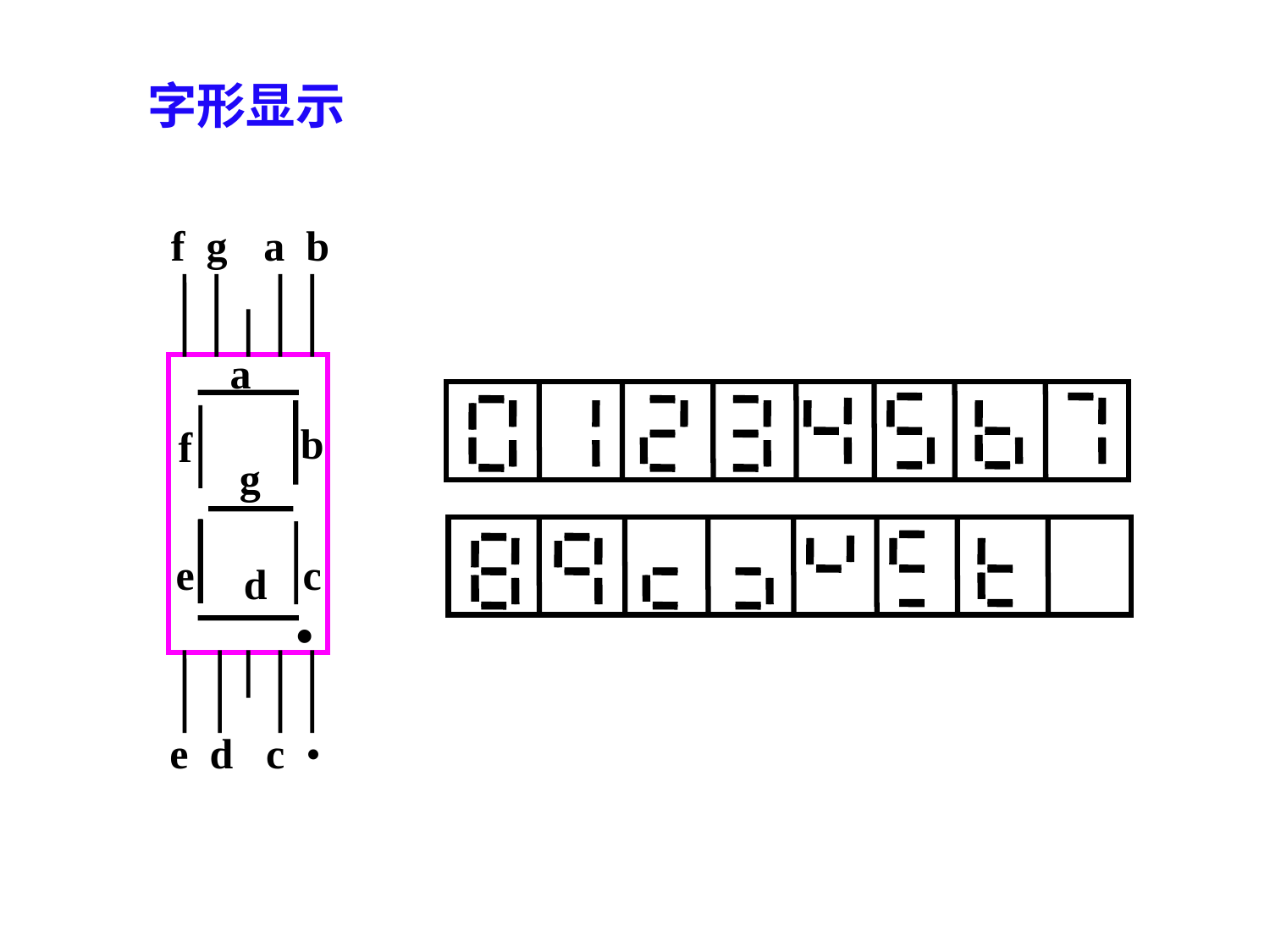

# 字形显示
f  g
a  b

a

b
f
g

e
c
d
•

e  d
c  •